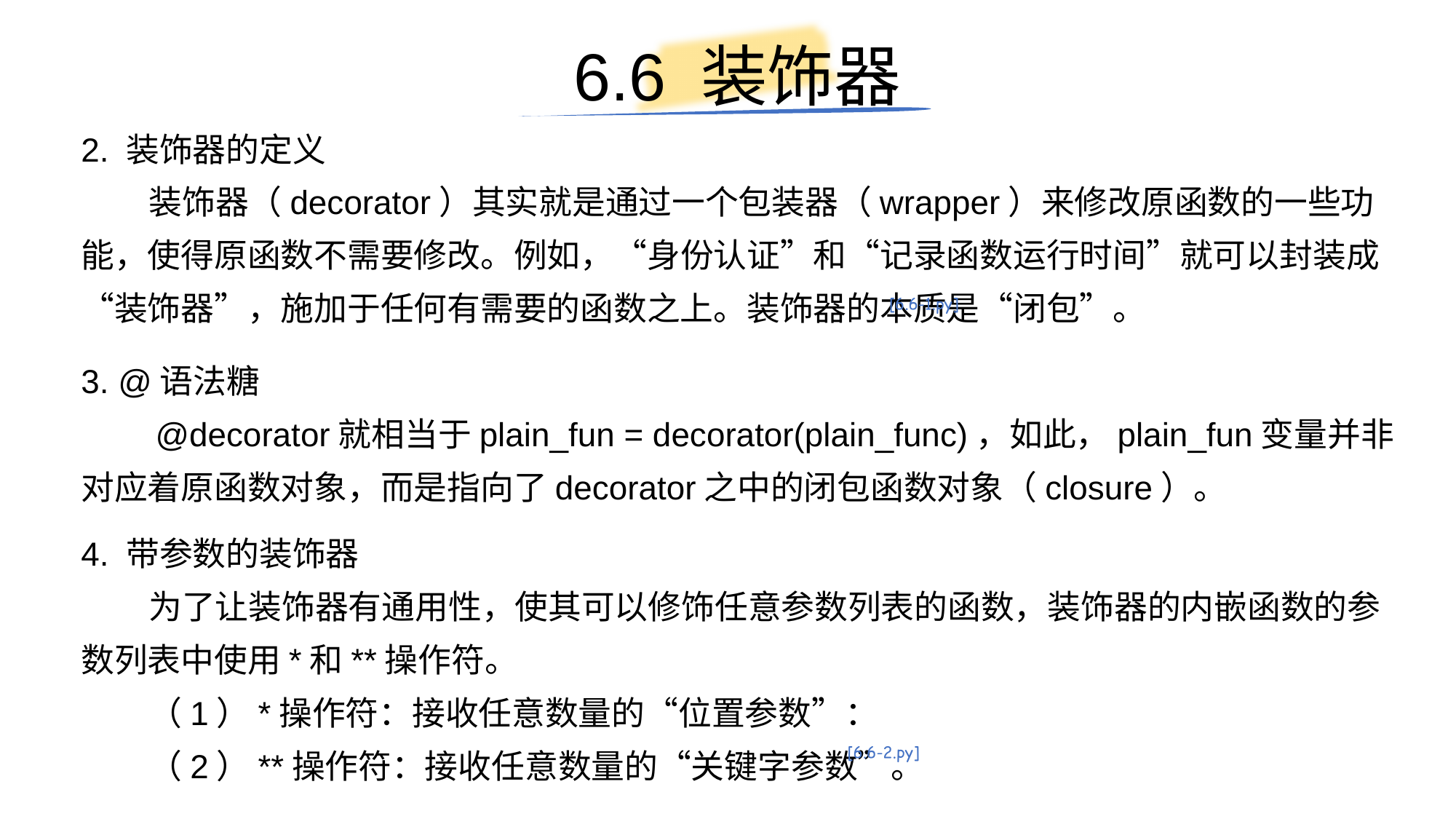

# 6.6 装饰器

2. 装饰器的定义
        装饰器（decorator）其实就是通过一个包装器（wrapper）来修改原函数的一些功能，使得原函数不需要修改。例如，“身份认证”和“记录函数运行时间”就可以封装成“装饰器”，施加于任何有需要的函数之上。装饰器的本质是“闭包”。
[6.6-1.py]
3. @语法糖
        @decorator就相当于plain_fun = decorator(plain_func)，如此，plain_fun变量并非对应着原函数对象，而是指向了decorator之中的闭包函数对象（closure）。
4. 带参数的装饰器
        为了让装饰器有通用性，使其可以修饰任意参数列表的函数，装饰器的内嵌函数的参数列表中使用*和**操作符。
        （1）*操作符：接收任意数量的“位置参数”：
        （2）**操作符：接收任意数量的“关键字参数”。
[6.6-2.py]